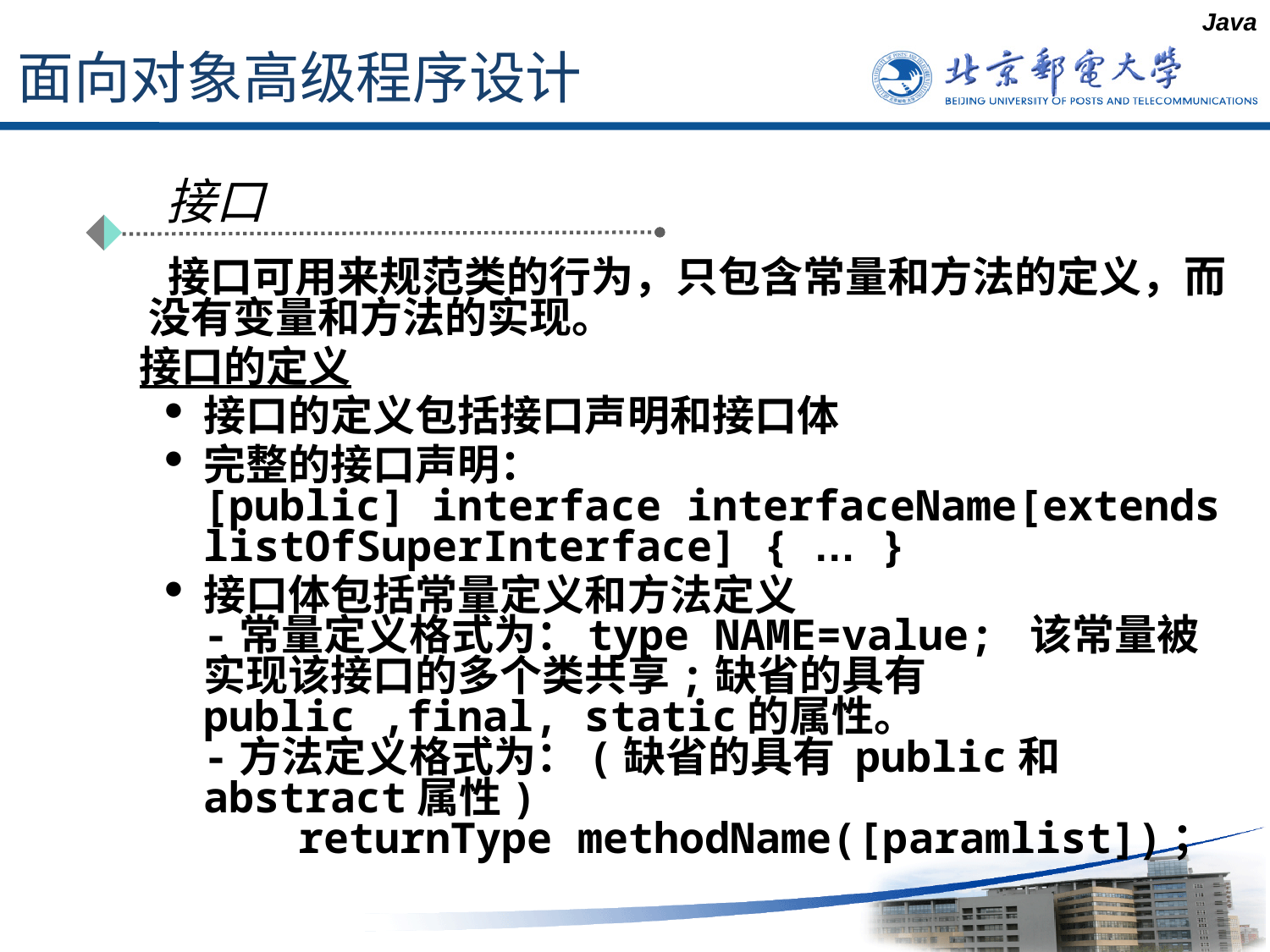

Java
# 面向对象高级程序设计

接口

      接口可用来规范类的行为，只包含常量和方法的定义，而没有变量和方法的实现。
   接口的定义
接口的定义包括接口声明和接口体
完整的接口声明：
[public] interface interfaceName[extends listOfSuperInterface] { … }
接口体包括常量定义和方法定义
-常量定义格式为：type NAME=value; 该常量被实现该接口的多个类共享;缺省的具有public ,final, static的属性。
-方法定义格式为：(缺省的具有 public和abstract属性)
　　returnType methodName([paramlist])；